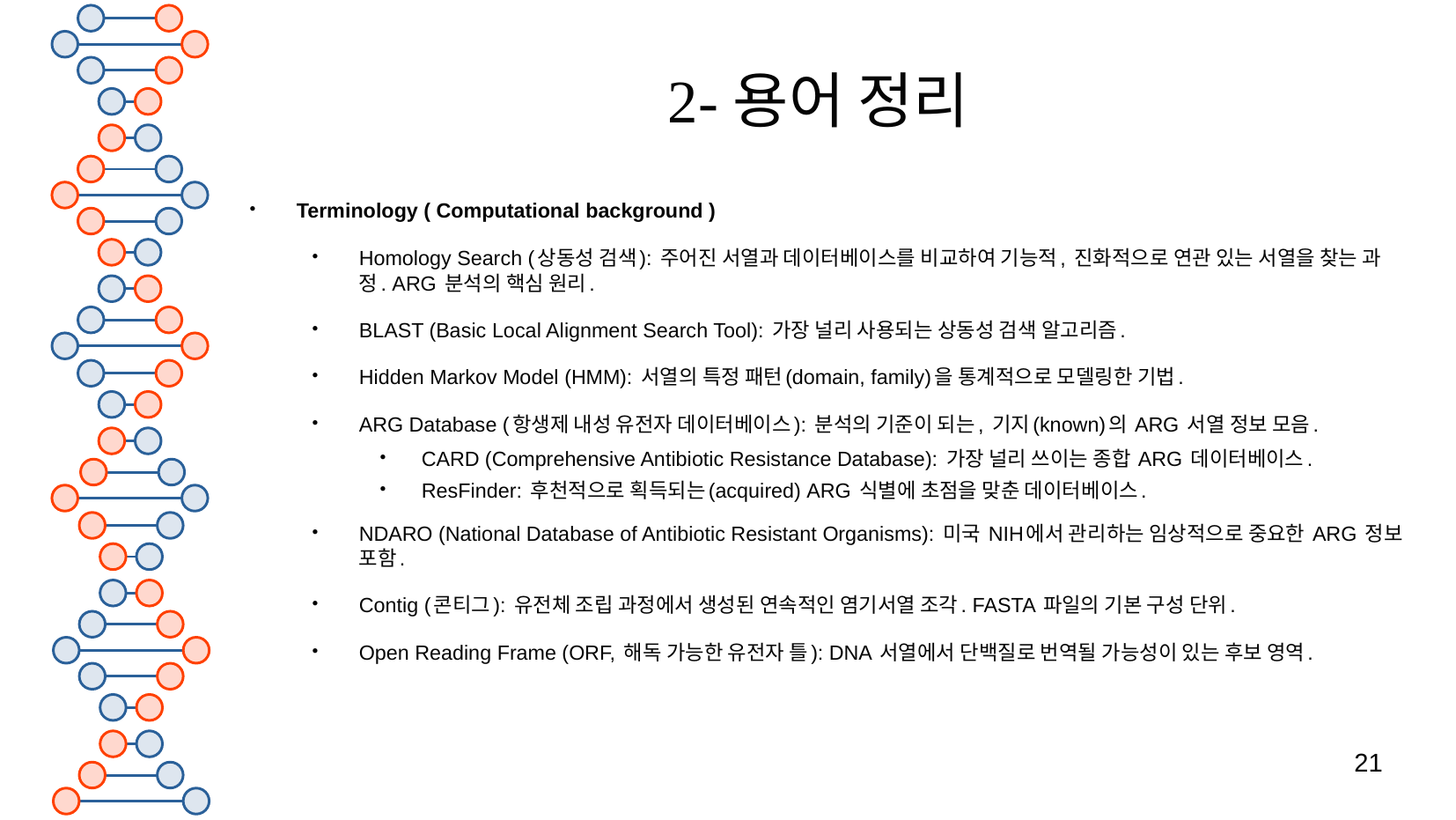

# 2-용어 정리
Terminology ( Computational background )
Homology Search (상동성 검색): 주어진 서열과 데이터베이스를 비교하여 기능적, 진화적으로 연관 있는 서열을 찾는 과정. ARG 분석의 핵심 원리.
BLAST (Basic Local Alignment Search Tool): 가장 널리 사용되는 상동성 검색 알고리즘.
Hidden Markov Model (HMM): 서열의 특정 패턴(domain, family)을 통계적으로 모델링한 기법.
ARG Database (항생제 내성 유전자 데이터베이스): 분석의 기준이 되는, 기지(known)의 ARG 서열 정보 모음.
CARD (Comprehensive Antibiotic Resistance Database): 가장 널리 쓰이는 종합 ARG 데이터베이스.
ResFinder: 후천적으로 획득되는(acquired) ARG 식별에 초점을 맞춘 데이터베이스.
NDARO (National Database of Antibiotic Resistant Organisms): 미국 NIH에서 관리하는 임상적으로 중요한 ARG 정보 포함.
Contig (콘티그): 유전체 조립 과정에서 생성된 연속적인 염기서열 조각. FASTA 파일의 기본 구성 단위.
Open Reading Frame (ORF, 해독 가능한 유전자 틀): DNA 서열에서 단백질로 번역될 가능성이 있는 후보 영역.

21